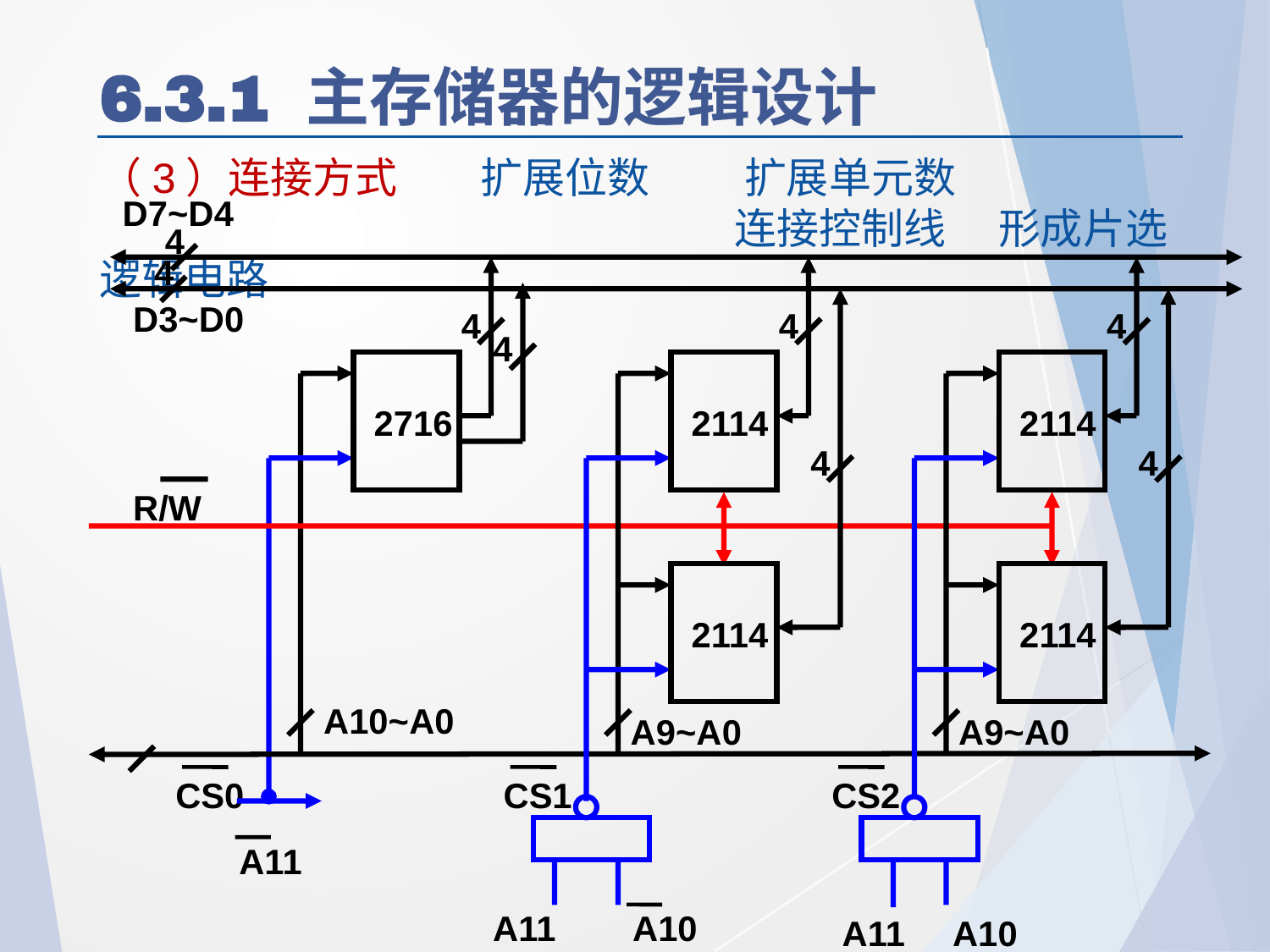

# 6.3.1 主存储器的逻辑设计
（3）连接方式	扩展位数  	 扩展单元数
					连接控制线  	 形成片选逻辑电路
D7~D4
4
4

4

   2114

4

   2114

A9~A0

4

   2114

4

   2114

A9~A0

D3~D0
4

4

   2716

R/W

A10~A0

CS0

CS1

CS2

A11        A10

A11     A10

A11